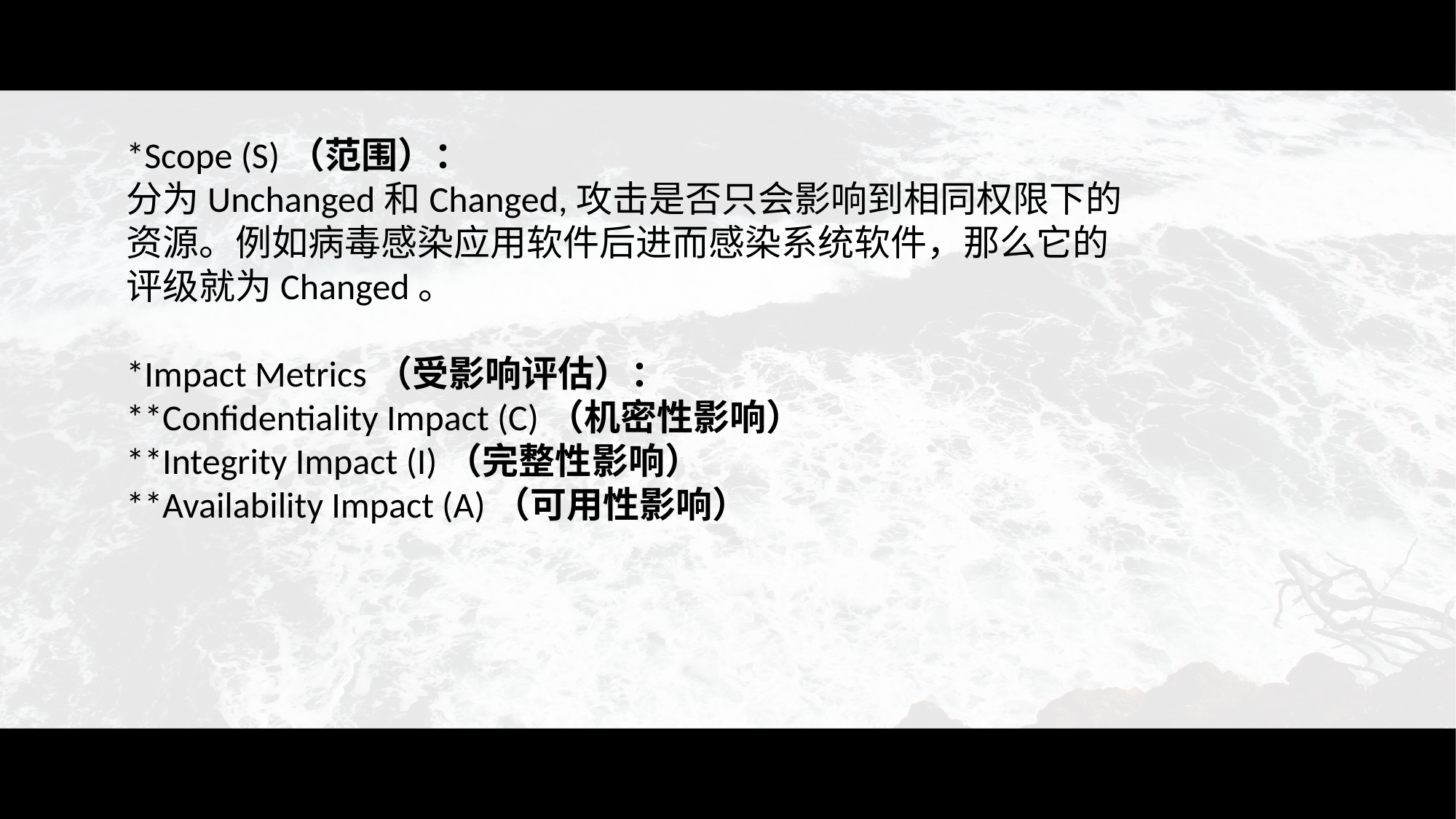

*Scope (S)（范围）：
分为Unchanged和Changed,攻击是否只会影响到相同权限下的资源。例如病毒感染应用软件后进而感染系统软件，那么它的评级就为Changed。

*Impact Metrics（受影响评估）：
**Confidentiality Impact (C)（机密性影响）
**Integrity Impact (I)（完整性影响）
**Availability Impact (A)（可用性影响）